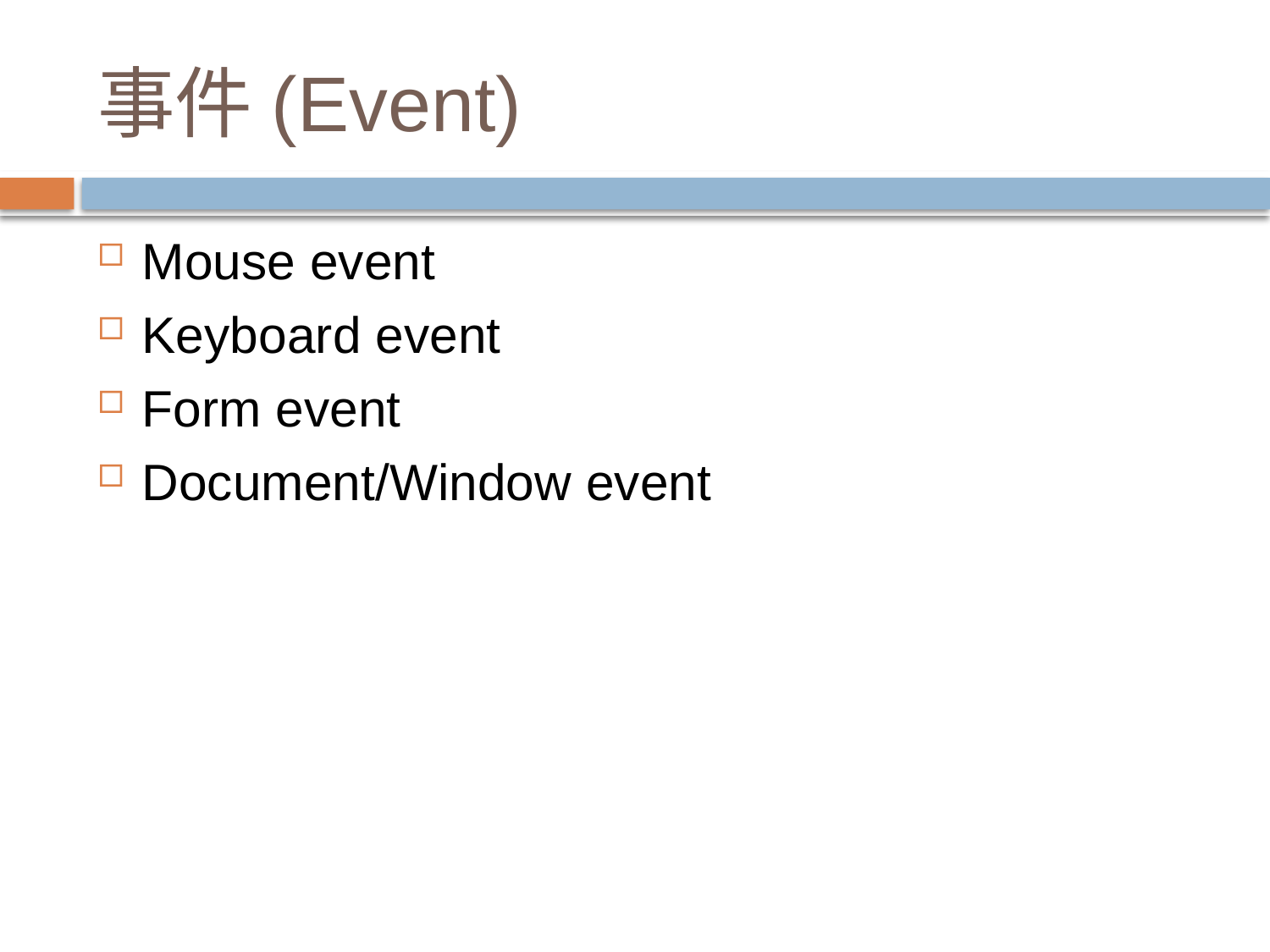

# 事件(Event)
Mouse event
Keyboard event
Form event
Document/Window event